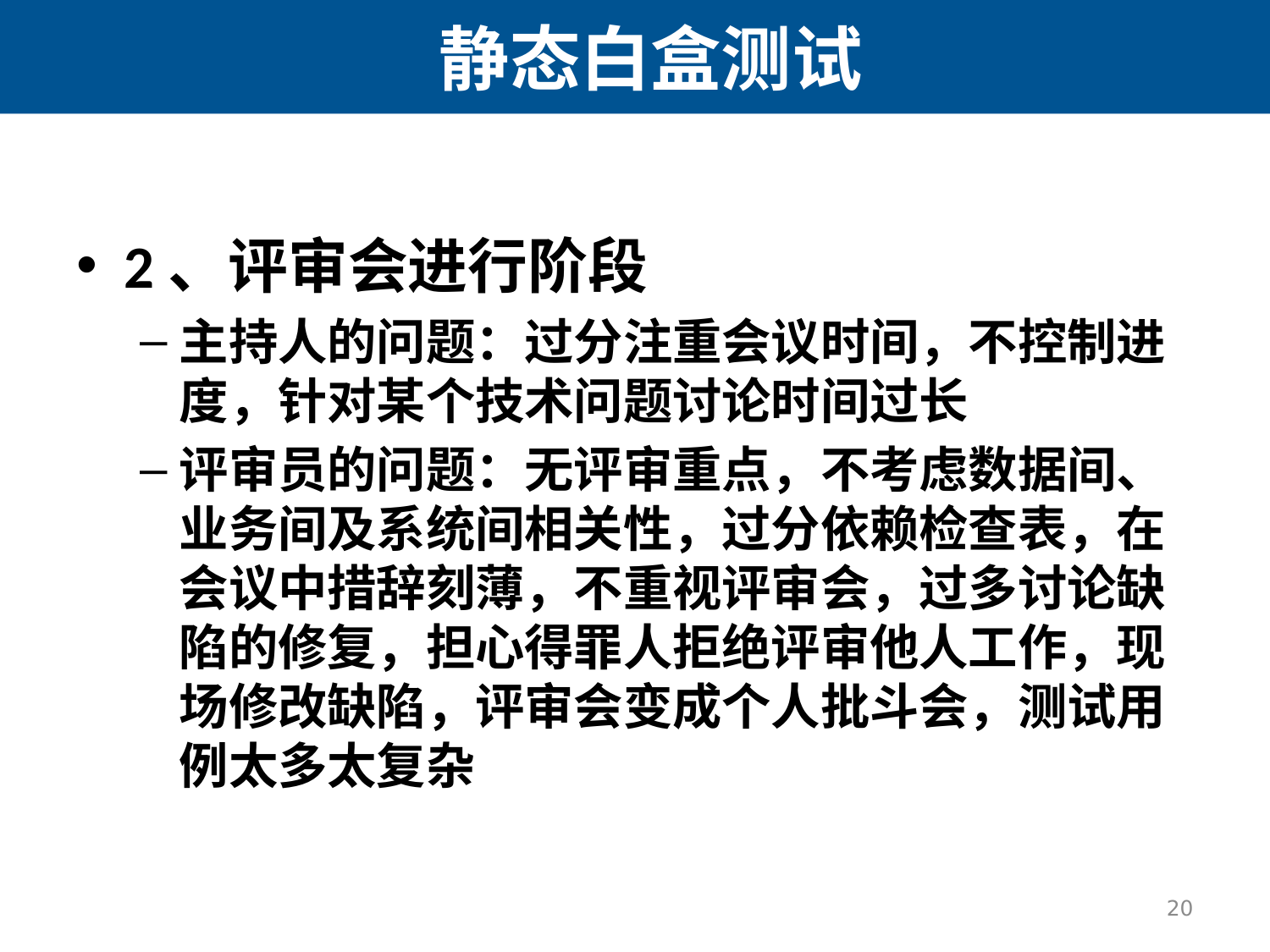

# 静态白盒测试
2、评审会进行阶段
主持人的问题：过分注重会议时间，不控制进度，针对某个技术问题讨论时间过长
评审员的问题：无评审重点，不考虑数据间、业务间及系统间相关性，过分依赖检查表，在会议中措辞刻薄，不重视评审会，过多讨论缺陷的修复，担心得罪人拒绝评审他人工作，现场修改缺陷，评审会变成个人批斗会，测试用例太多太复杂
20